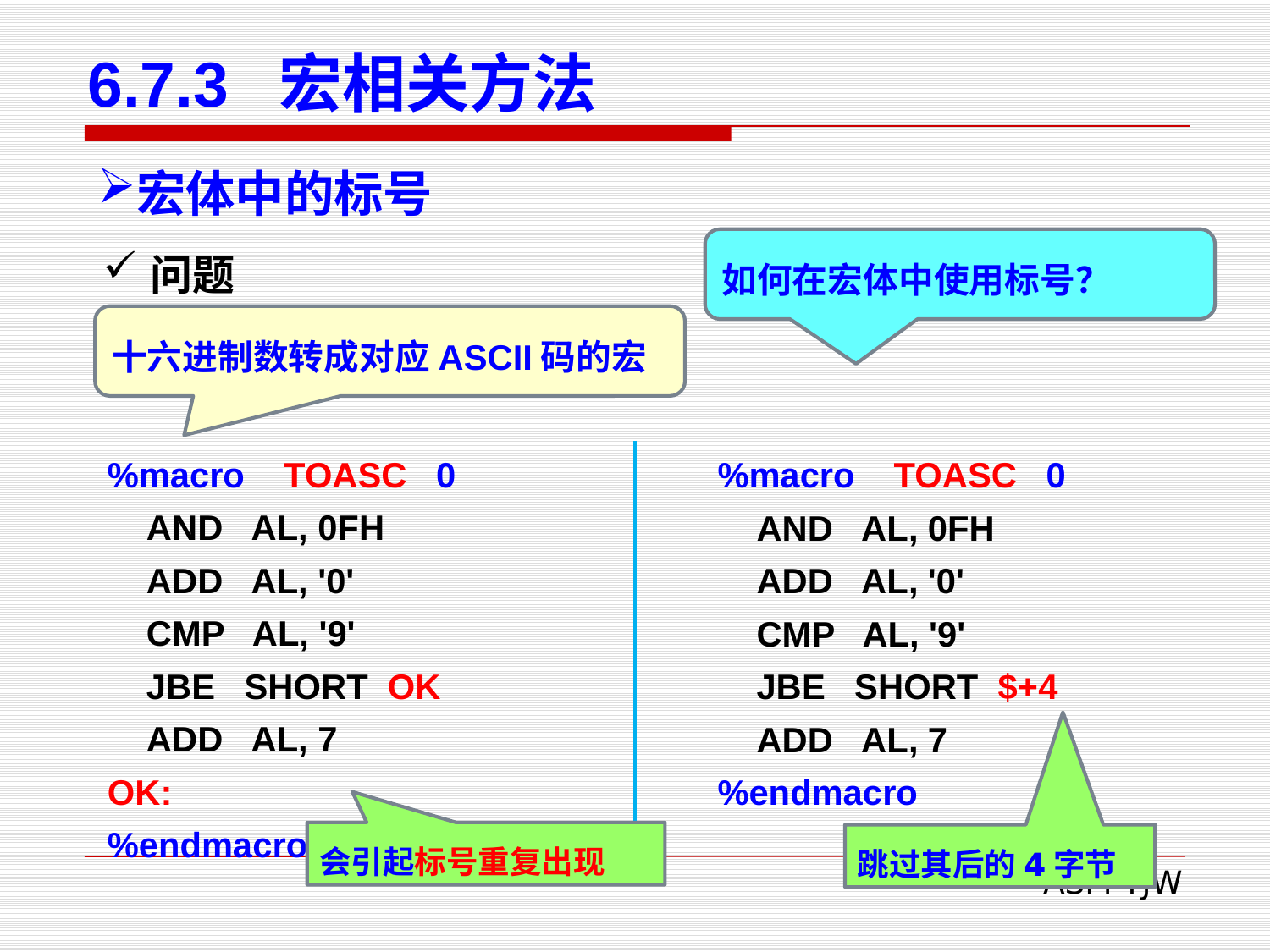

# 6.7.3  宏相关方法
宏体中的标号
问题
如何在宏体中使用标号？
十六进制数转成对应ASCII码的宏
%macro    TOASC   0
    AND   AL, 0FH
    ADD   AL, '0'
    CMP   AL, '9'
    JBE   SHORT  OK
    ADD   AL, 7
OK:
%endmacro
%macro    TOASC   0
    AND   AL, 0FH
    ADD   AL, '0'
    CMP   AL, '9'
    JBE   SHORT  $+4
    ADD   AL, 7
%endmacro
会引起标号重复出现
跳过其后的4字节